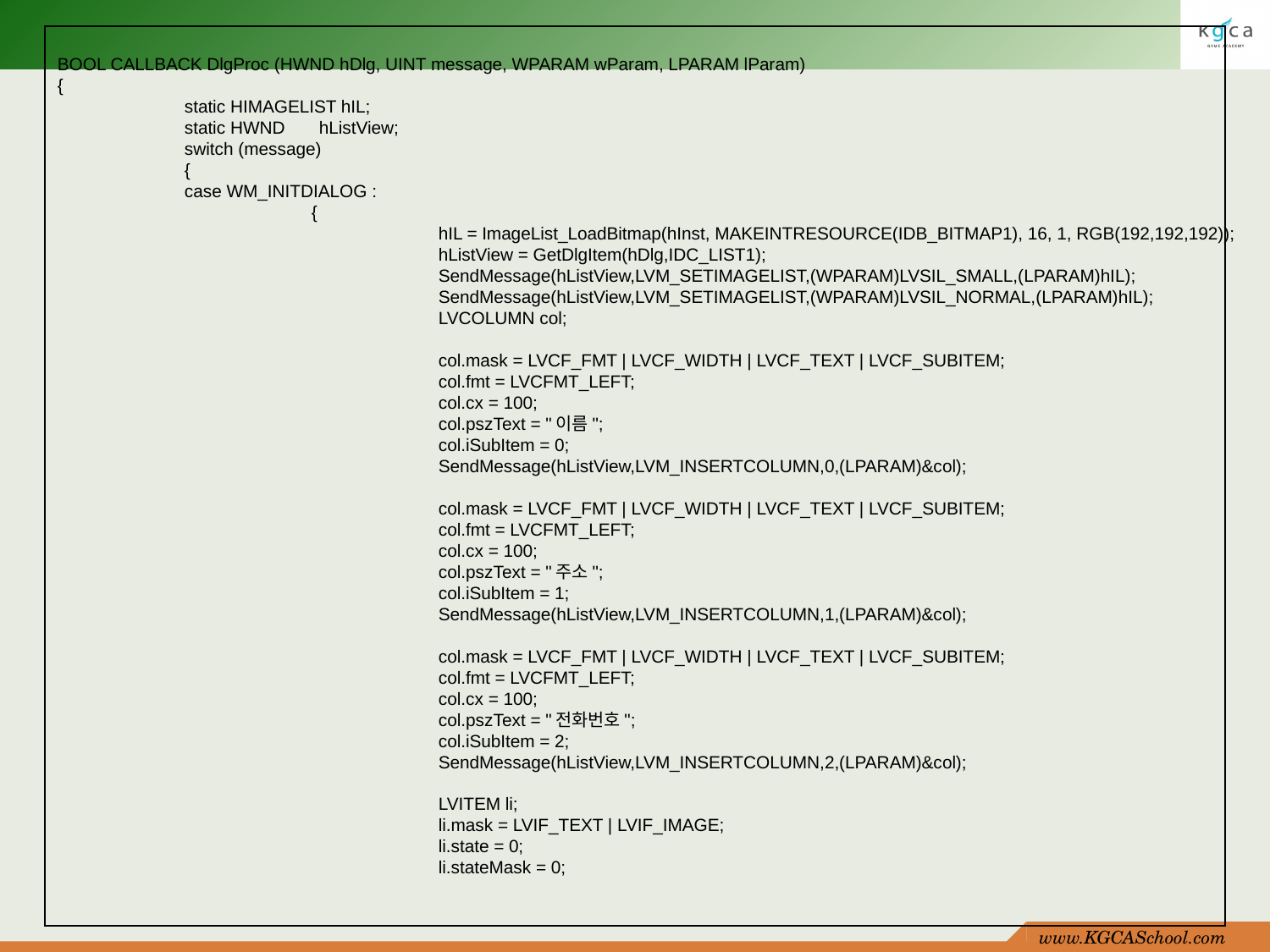

BOOL CALLBACK DlgProc (HWND hDlg, UINT message, WPARAM wParam, LPARAM lParam)
{
	static HIMAGELIST hIL;
	static HWND       hListView;
	switch (message)
	{
	case WM_INITDIALOG :
		{
			hIL = ImageList_LoadBitmap(hInst, MAKEINTRESOURCE(IDB_BITMAP1), 16, 1, RGB(192,192,192));
			hListView = GetDlgItem(hDlg,IDC_LIST1);
			SendMessage(hListView,LVM_SETIMAGELIST,(WPARAM)LVSIL_SMALL,(LPARAM)hIL);
			SendMessage(hListView,LVM_SETIMAGELIST,(WPARAM)LVSIL_NORMAL,(LPARAM)hIL);
			LVCOLUMN col;

			col.mask = LVCF_FMT | LVCF_WIDTH | LVCF_TEXT | LVCF_SUBITEM;
			col.fmt = LVCFMT_LEFT;
			col.cx = 100;
			col.pszText = "이름";
			col.iSubItem = 0;
			SendMessage(hListView,LVM_INSERTCOLUMN,0,(LPARAM)&col);

			col.mask = LVCF_FMT | LVCF_WIDTH | LVCF_TEXT | LVCF_SUBITEM;
			col.fmt = LVCFMT_LEFT;
			col.cx = 100;
			col.pszText = "주소";
			col.iSubItem = 1;
			SendMessage(hListView,LVM_INSERTCOLUMN,1,(LPARAM)&col);

			col.mask = LVCF_FMT | LVCF_WIDTH | LVCF_TEXT | LVCF_SUBITEM;
			col.fmt = LVCFMT_LEFT;
			col.cx = 100;
			col.pszText = "전화번호";
			col.iSubItem = 2;
			SendMessage(hListView,LVM_INSERTCOLUMN,2,(LPARAM)&col);

			LVITEM li;
			li.mask = LVIF_TEXT | LVIF_IMAGE;
			li.state = 0;
			li.stateMask = 0;